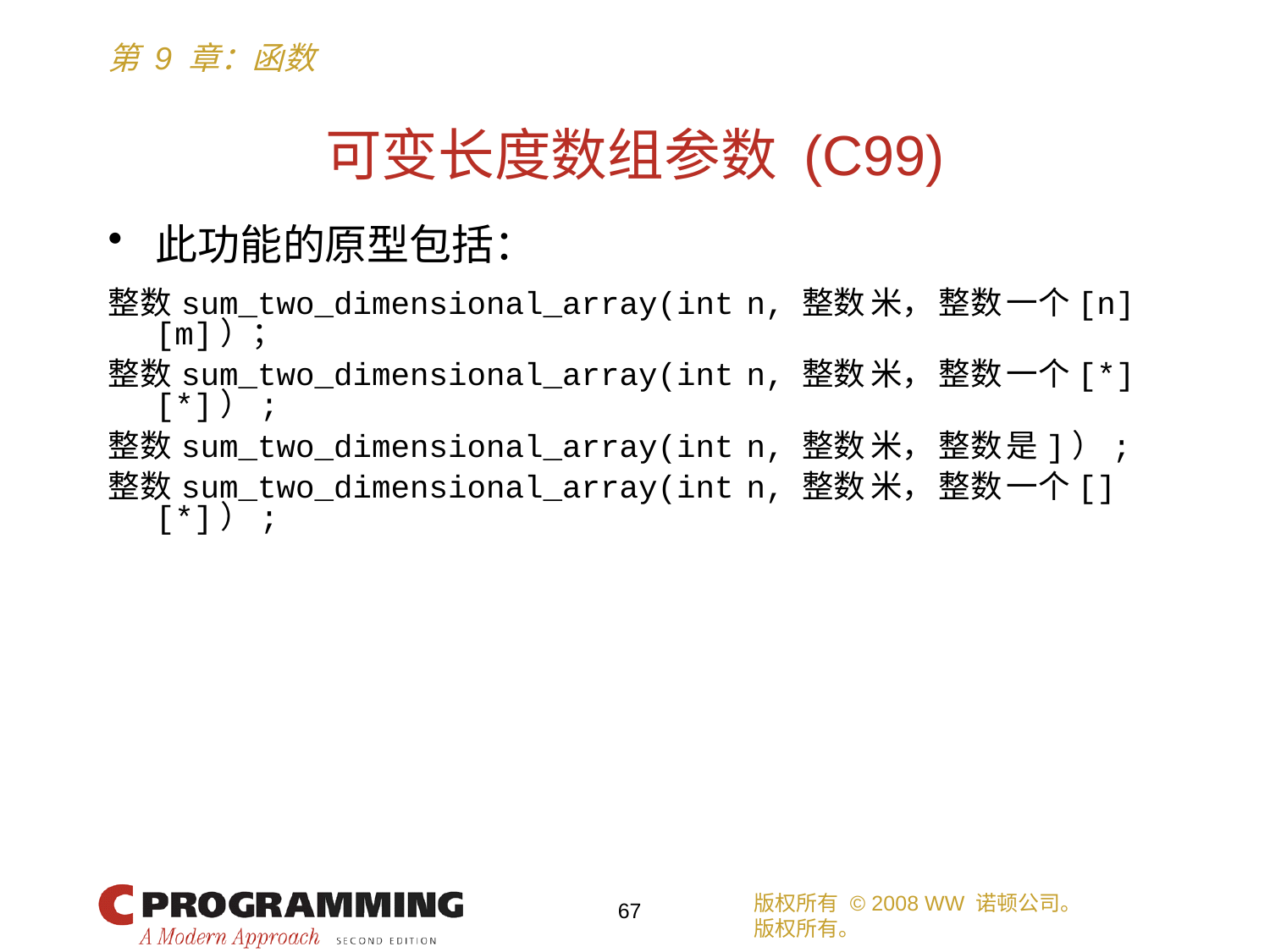

# 可变长度数组参数 (C99)
此功能的原型包括：
整数 sum_two_dimensional_array(int n, 整数 米， 整数 一个[n][m]）；
整数 sum_two_dimensional_array(int n, 整数 米， 整数 一个[*][*]）;
整数 sum_two_dimensional_array(int n, 整数 米， 整数 是]）;
整数 sum_two_dimensional_array(int n, 整数 米， 整数 一个[][*]）;
版权所有 © 2008 WW 诺顿公司。
版权所有。
67